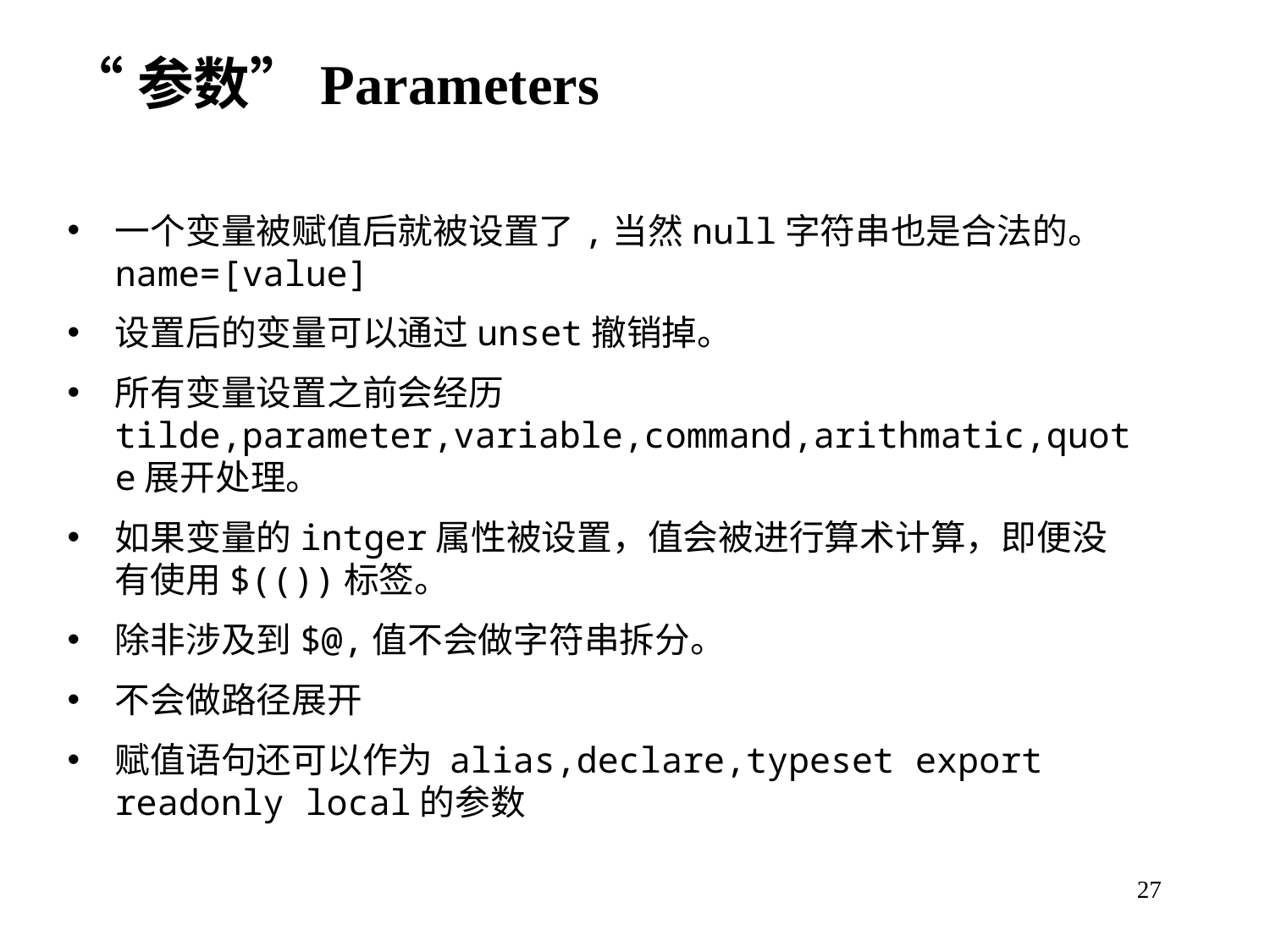

“参数”Parameters
一个变量被赋值后就被设置了,当然null字符串也是合法的。name=[value]
设置后的变量可以通过unset撤销掉。
所有变量设置之前会经历tilde,parameter,variable,command,arithmatic,quote展开处理。
如果变量的intger属性被设置，值会被进行算术计算，即便没有使用$(())标签。
除非涉及到$@,值不会做字符串拆分。
不会做路径展开
赋值语句还可以作为 alias,declare,typeset export readonly local的参数
27